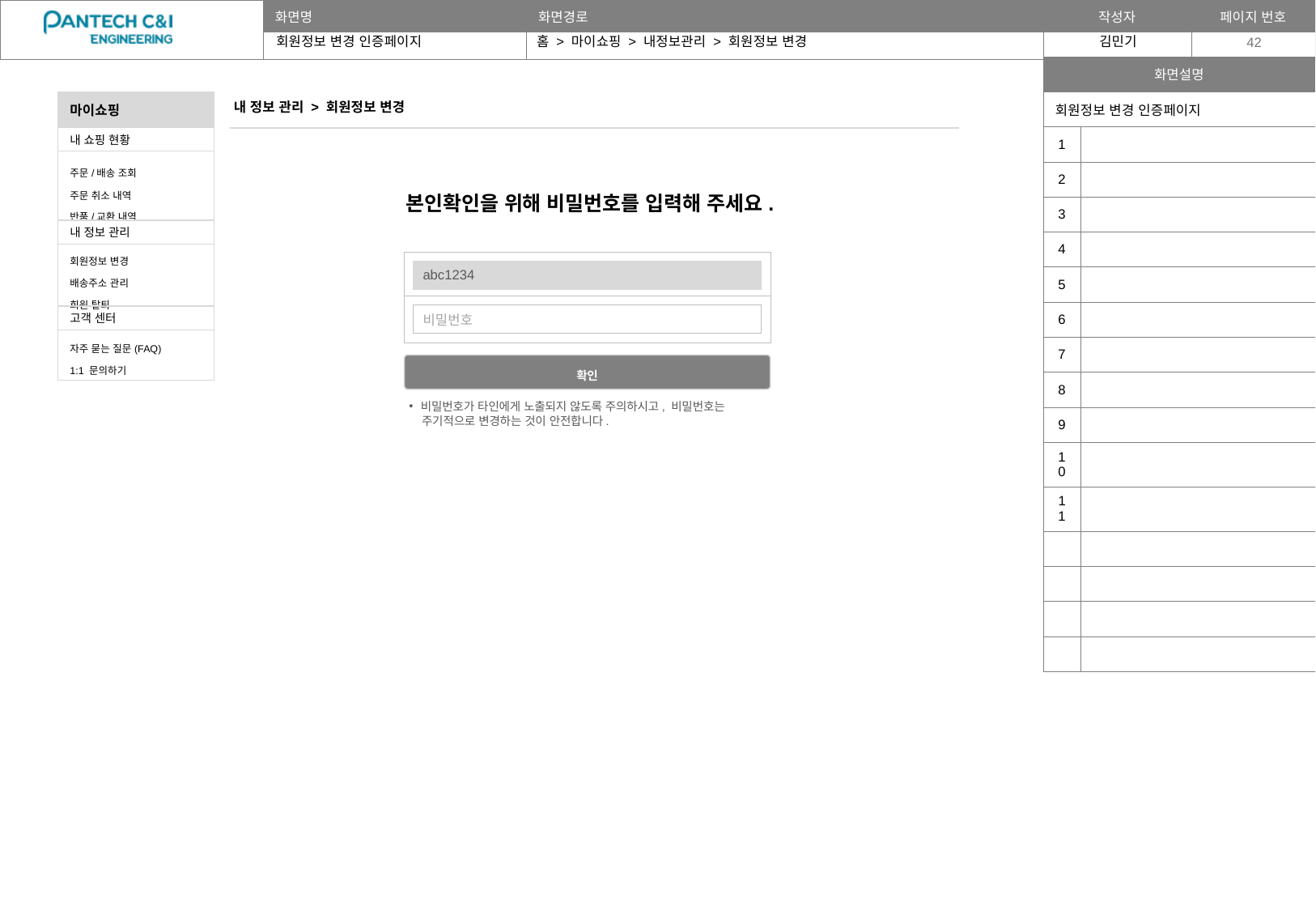

회원정보 변경 인증페이지
홈 > 마이쇼핑 > 내정보관리 > 회원정보 변경
42
| 화면설명 |  |
| --- | --- |
| 회원정보 변경 인증페이지 |  |
| 1 |  |
| 2 |  |
| 3 |  |
| 4 |  |
| 5 |  |
| 6 |  |
| 7 |  |
| 8 |  |
| 9 |  |
| 10 |  |
| 11 |  |
|  |  |
|  |  |
|  |  |
|  |  |
내 정보 관리 > 회원정보 변경
| 마이쇼핑 |
| --- |
| 내 쇼핑 현황 |
| 주문/배송 조회 주문 취소 내역 반품/교환 내역 |
| 내 정보 관리 |
| 회원정보 변경 배송주소 관리 회원 탈퇴 |
| 고객 센터 |
| 자주 묻는 질문(FAQ) 1:1 문의하기 |
본인확인을 위해 비밀번호를 입력해 주세요.
|  |
| --- |
|  |
| abc1234 |
| --- |
| 비밀번호 |
| --- |
확인
비밀번호가 타인에게 노출되지 않도록 주의하시고, 비밀번호는
   주기적으로 변경하는 것이 안전합니다.